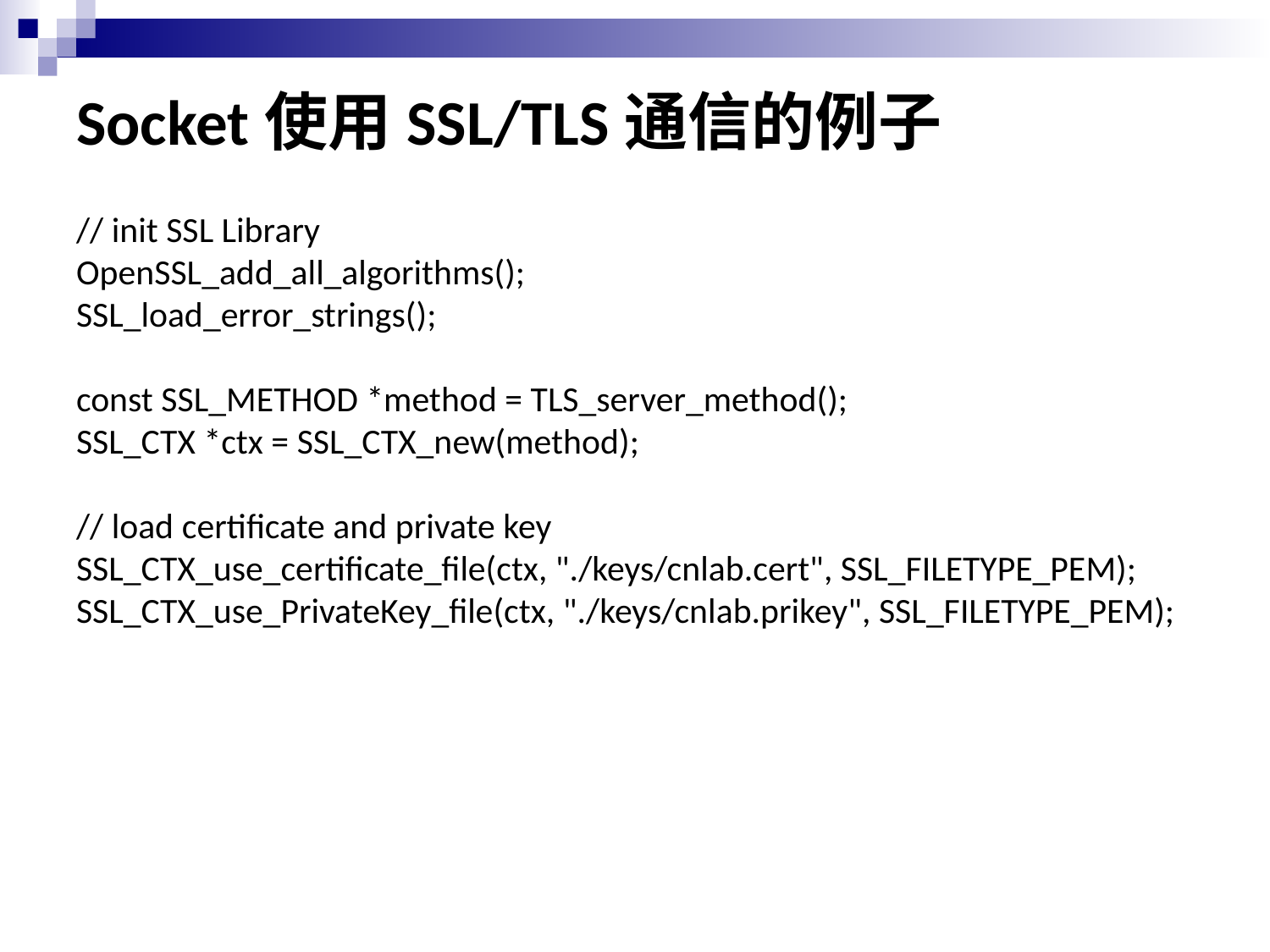

# Socket使用SSL/TLS通信的例子
// init SSL Library
OpenSSL_add_all_algorithms();
SSL_load_error_strings();

const SSL_METHOD *method = TLS_server_method();
SSL_CTX *ctx = SSL_CTX_new(method);

// load certificate and private key
SSL_CTX_use_certificate_file(ctx, "./keys/cnlab.cert", SSL_FILETYPE_PEM);
SSL_CTX_use_PrivateKey_file(ctx, "./keys/cnlab.prikey", SSL_FILETYPE_PEM);